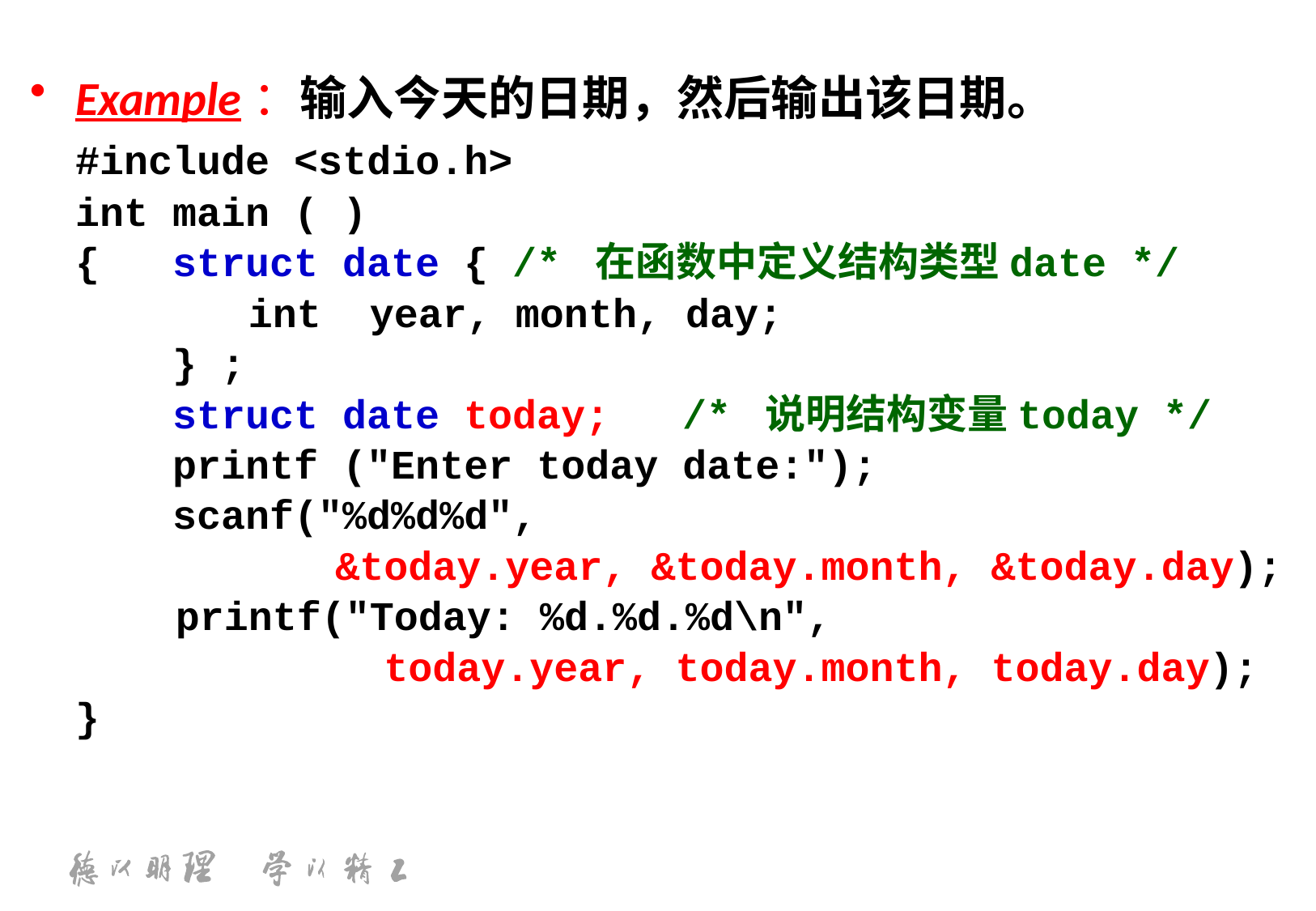

Example：输入今天的日期，然后输出该日期。
	#include <stdio.h>
	int main ( )
	{   struct date { /* 在函数中定义结构类型date */
         int  year, month, day;
	    } ;
	    struct date today;   /* 说明结构变量today */
	    printf ("Enter today date:");
	    scanf("%d%d%d",
&today.year, &today.month, &today.day);
      printf("Today: %d.%d.%d\n",
today.year, today.month, today.day);
	}
49